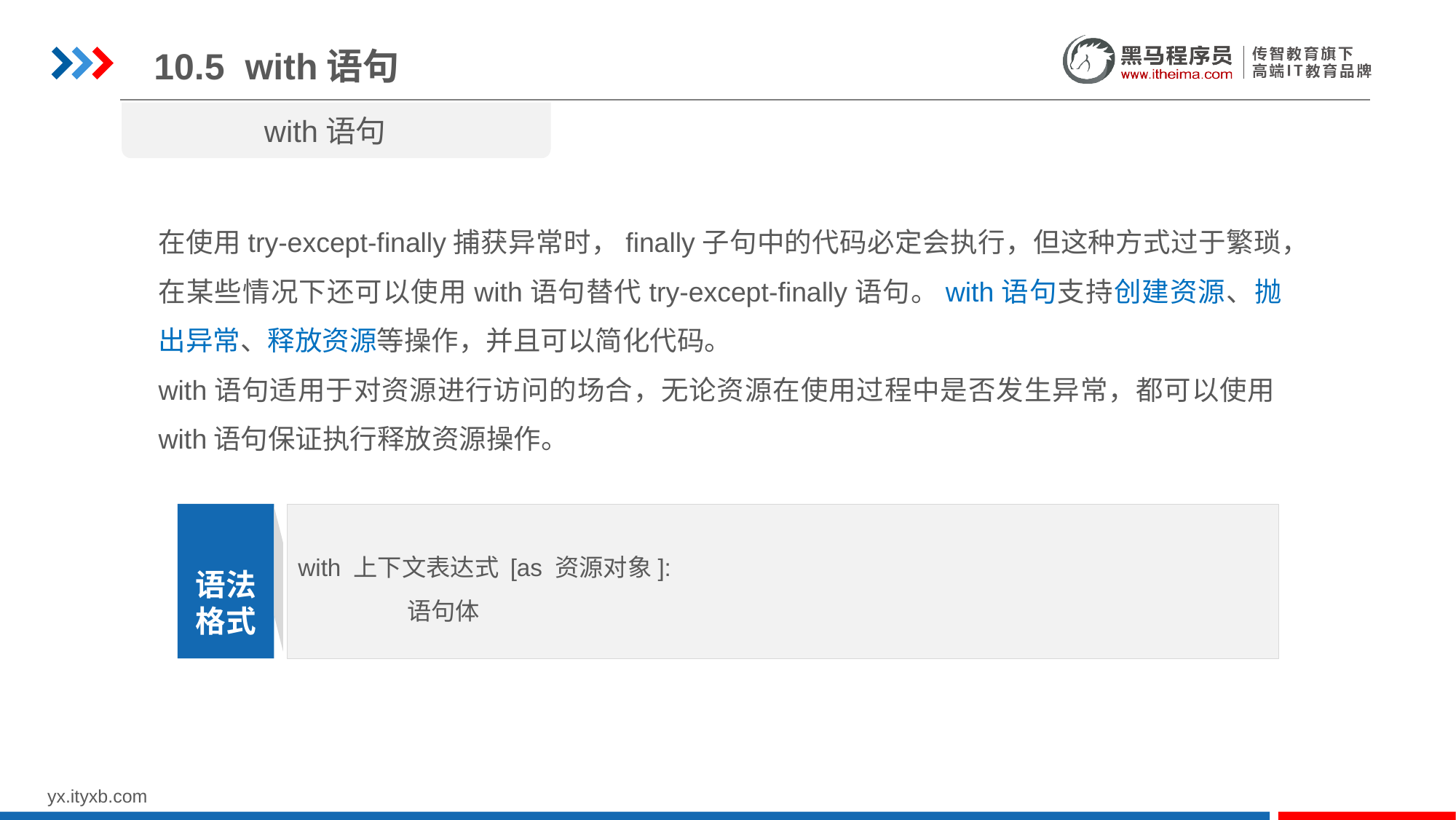

10.5  with语句

with语句
在使用try-except-finally捕获异常时，finally子句中的代码必定会执行，但这种方式过于繁琐，在某些情况下还可以使用with语句替代try-except-finally语句。with语句支持创建资源、抛出异常、释放资源等操作，并且可以简化代码。
with语句适用于对资源进行访问的场合，无论资源在使用过程中是否发生异常，都可以使用with语句保证执行释放资源操作。

with 上下文表达式 [as 资源对象]:
	语句体

语法
格式